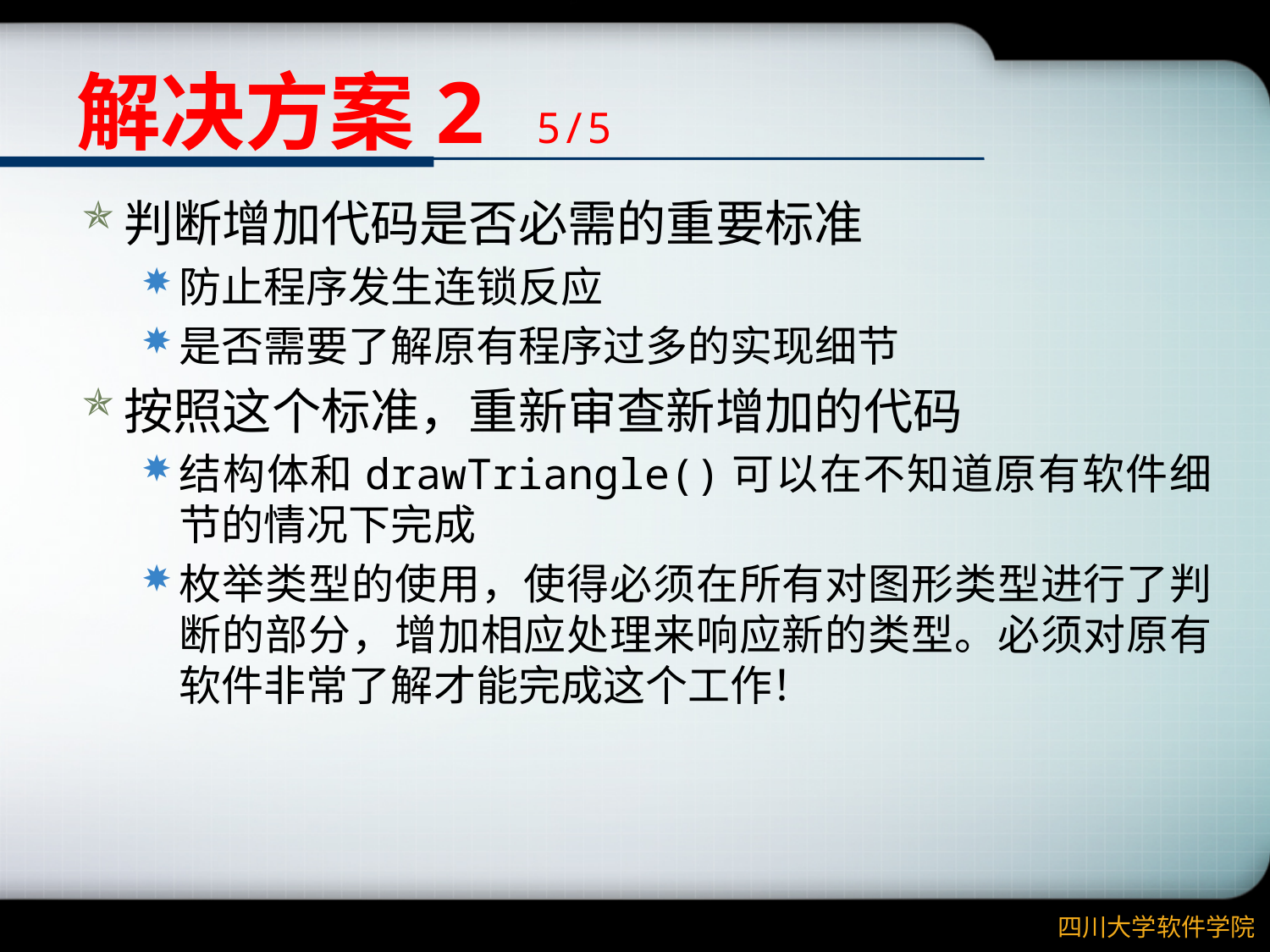

# 解决方案2 5/5
判断增加代码是否必需的重要标准
防止程序发生连锁反应
是否需要了解原有程序过多的实现细节
按照这个标准，重新审查新增加的代码
结构体和drawTriangle()可以在不知道原有软件细节的情况下完成
枚举类型的使用，使得必须在所有对图形类型进行了判断的部分，增加相应处理来响应新的类型。必须对原有软件非常了解才能完成这个工作！